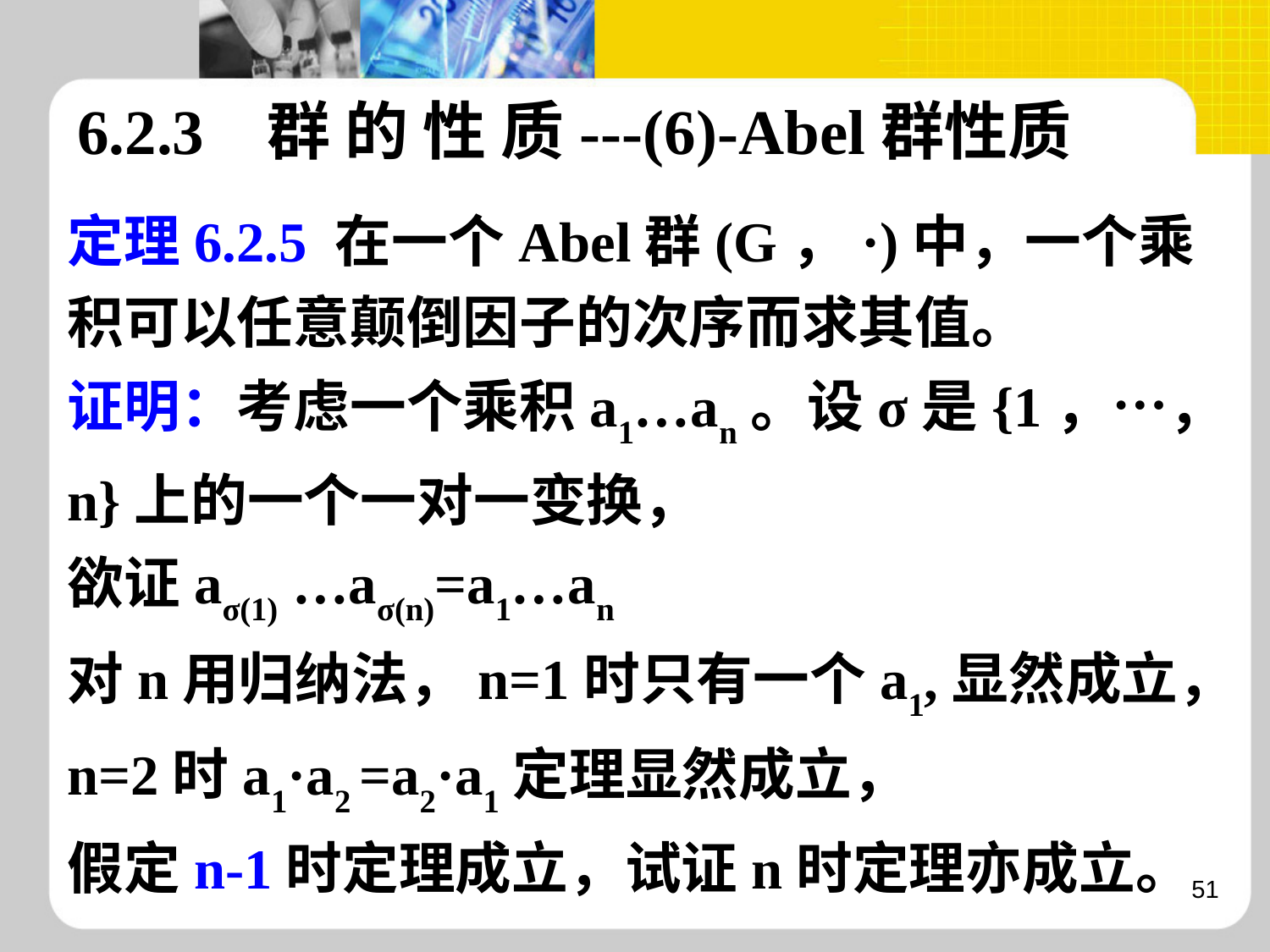

6.2.3   群 的 性 质---(6)-Abel群性质
定理6.2.5 在一个Abel群(G，·)中，一个乘积可以任意颠倒因子的次序而求其值。
证明：考虑一个乘积a1…an。设σ是{1，…，n}上的一个一对一变换，
欲证aσ(1) …aσ(n)=a1…an
对n用归纳法，n=1时只有一个a1,显然成立，
n=2时a1·a2 =a2·a1定理显然成立，
假定n-1时定理成立，试证n时定理亦成立。
51